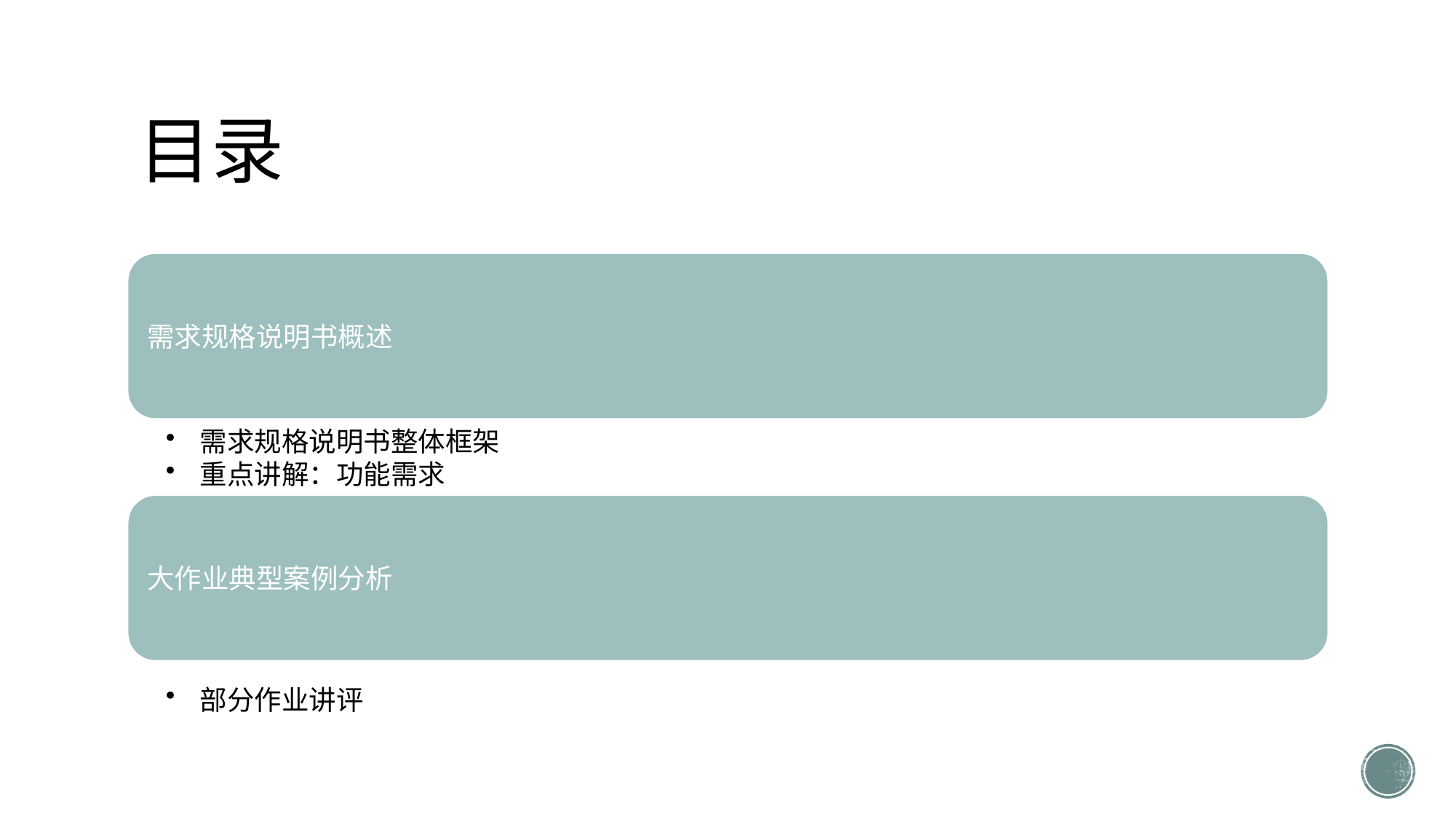

# 目录
需求规格说明书概述
需求规格说明书整体框架
大作业典型案例分析
部分作业讲评
重点讲解：功能需求